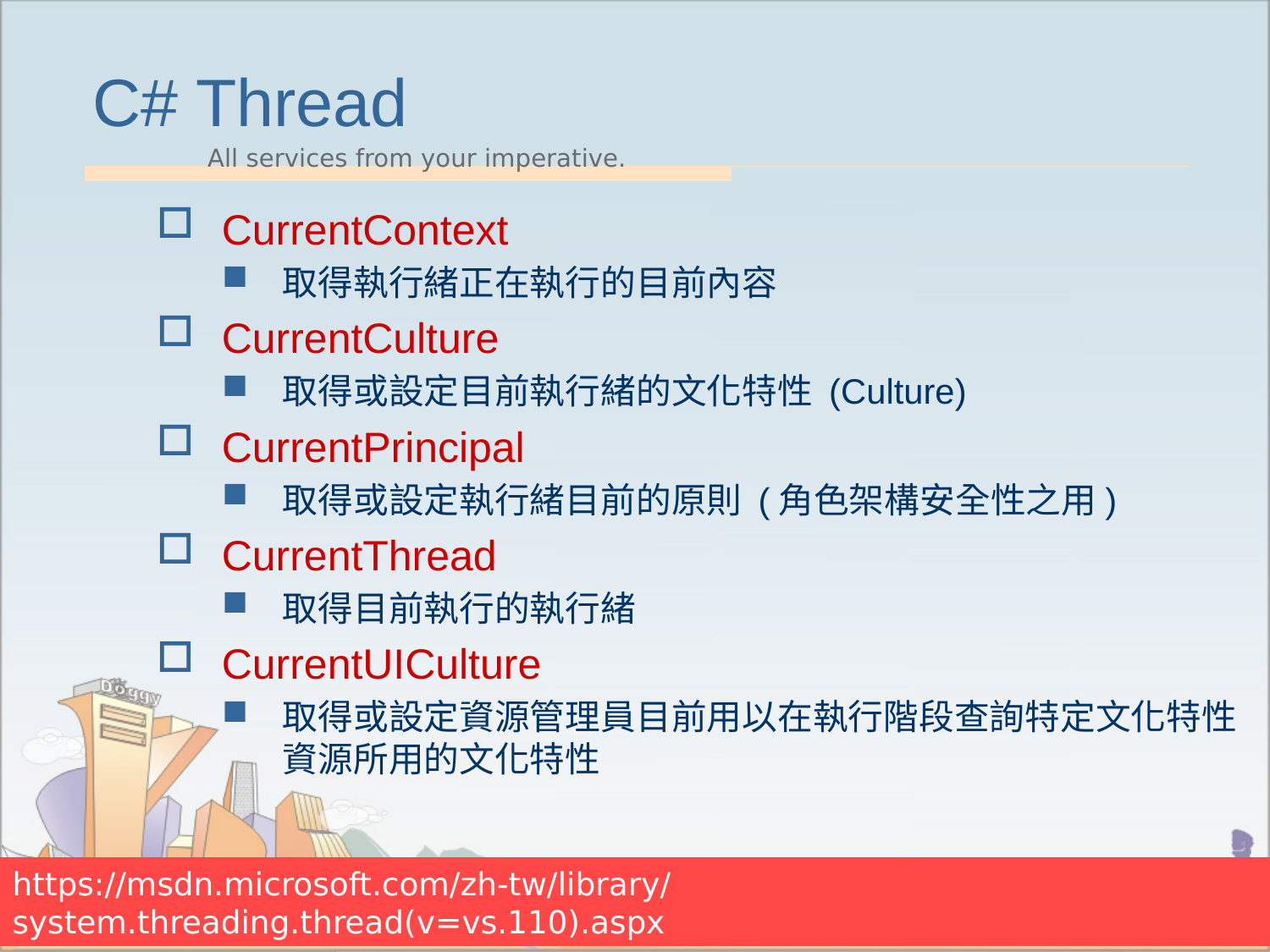

# C# Thread
CurrentContext
取得執行緒正在執行的目前內容
CurrentCulture
取得或設定目前執行緒的文化特性 (Culture)
CurrentPrincipal
取得或設定執行緒目前的原則 (角色架構安全性之用)
CurrentThread
取得目前執行的執行緒
CurrentUICulture
取得或設定資源管理員目前用以在執行階段查詢特定文化特性資源所用的文化特性

16
https://msdn.microsoft.com/zh-tw/library/system.threading.thread(v=vs.110).aspx